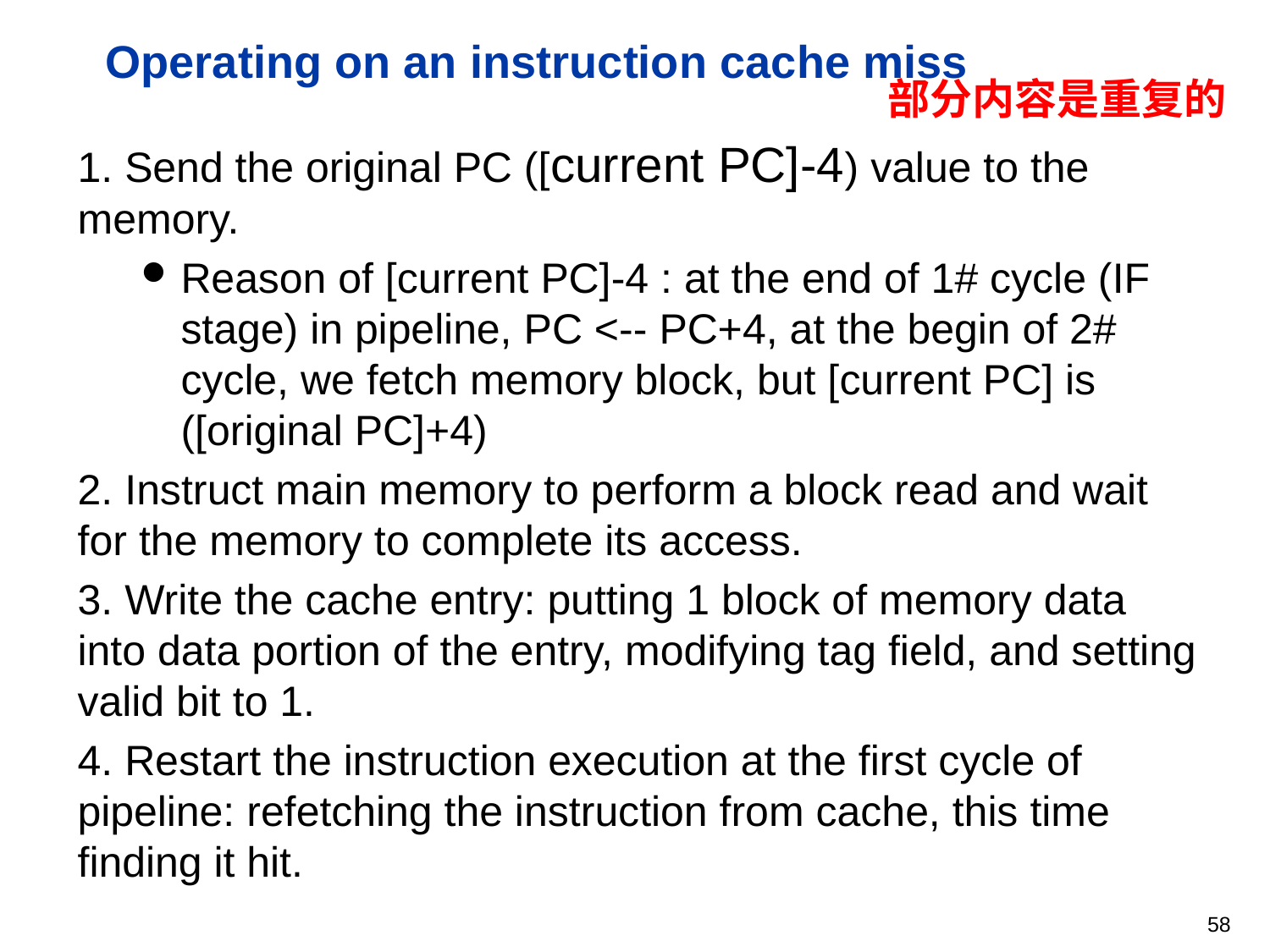

# Operating on an instruction cache miss
部分内容是重复的
1. Send the original PC ([current PC]-4) value to the memory.
Reason of [current PC]-4 : at the end of 1# cycle (IF stage) in pipeline, PC <-- PC+4, at the begin of 2# cycle, we fetch memory block, but [current PC] is ([original PC]+4)
2. Instruct main memory to perform a block read and wait for the memory to complete its access.
3. Write the cache entry: putting 1 block of memory data into data portion of the entry, modifying tag field, and setting valid bit to 1.
4. Restart the instruction execution at the first cycle of pipeline: refetching the instruction from cache, this time finding it hit.
58